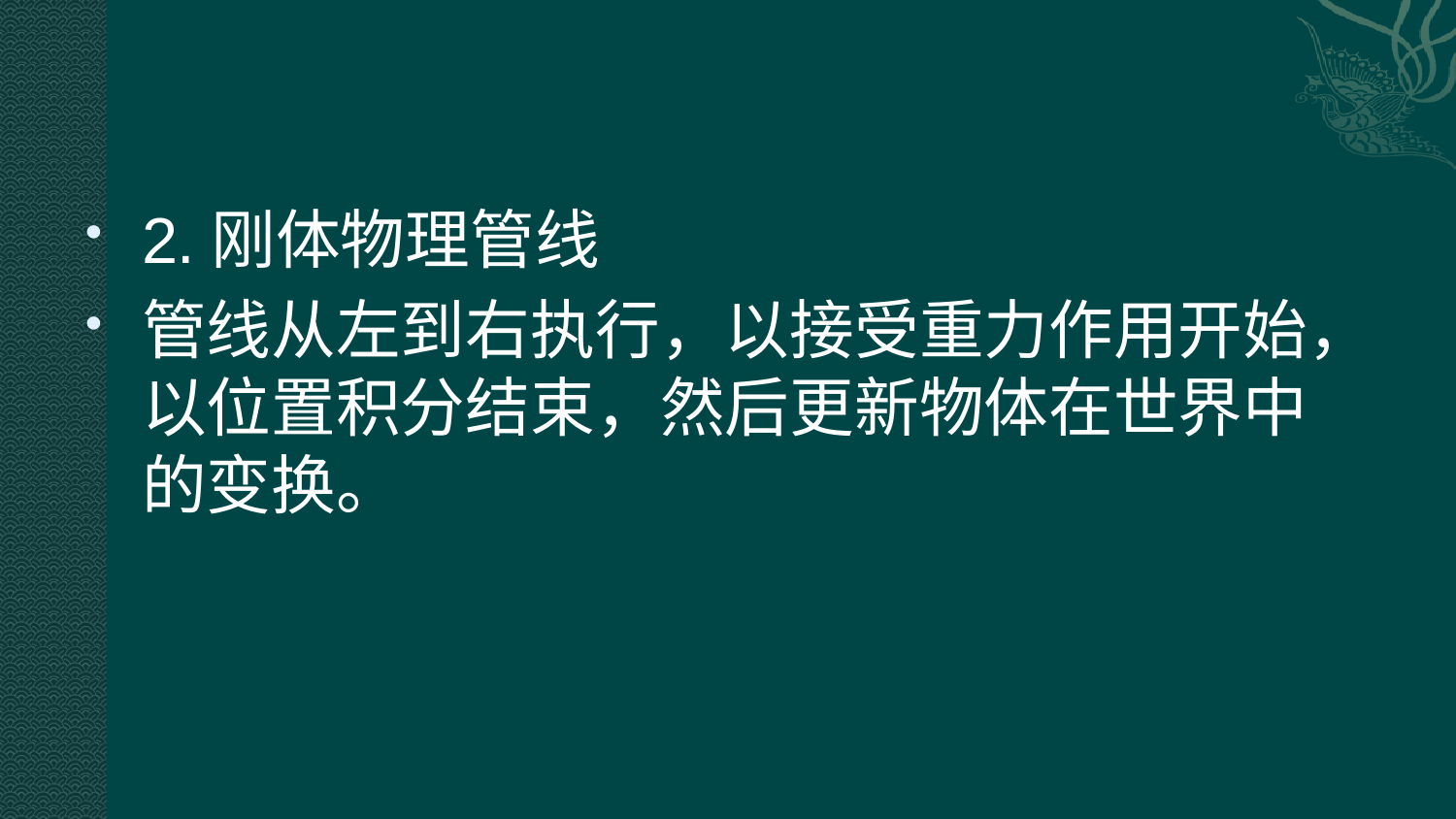

#
2.刚体物理管线
管线从左到右执行，以接受重力作用开始，以位置积分结束，然后更新物体在世界中的变换。